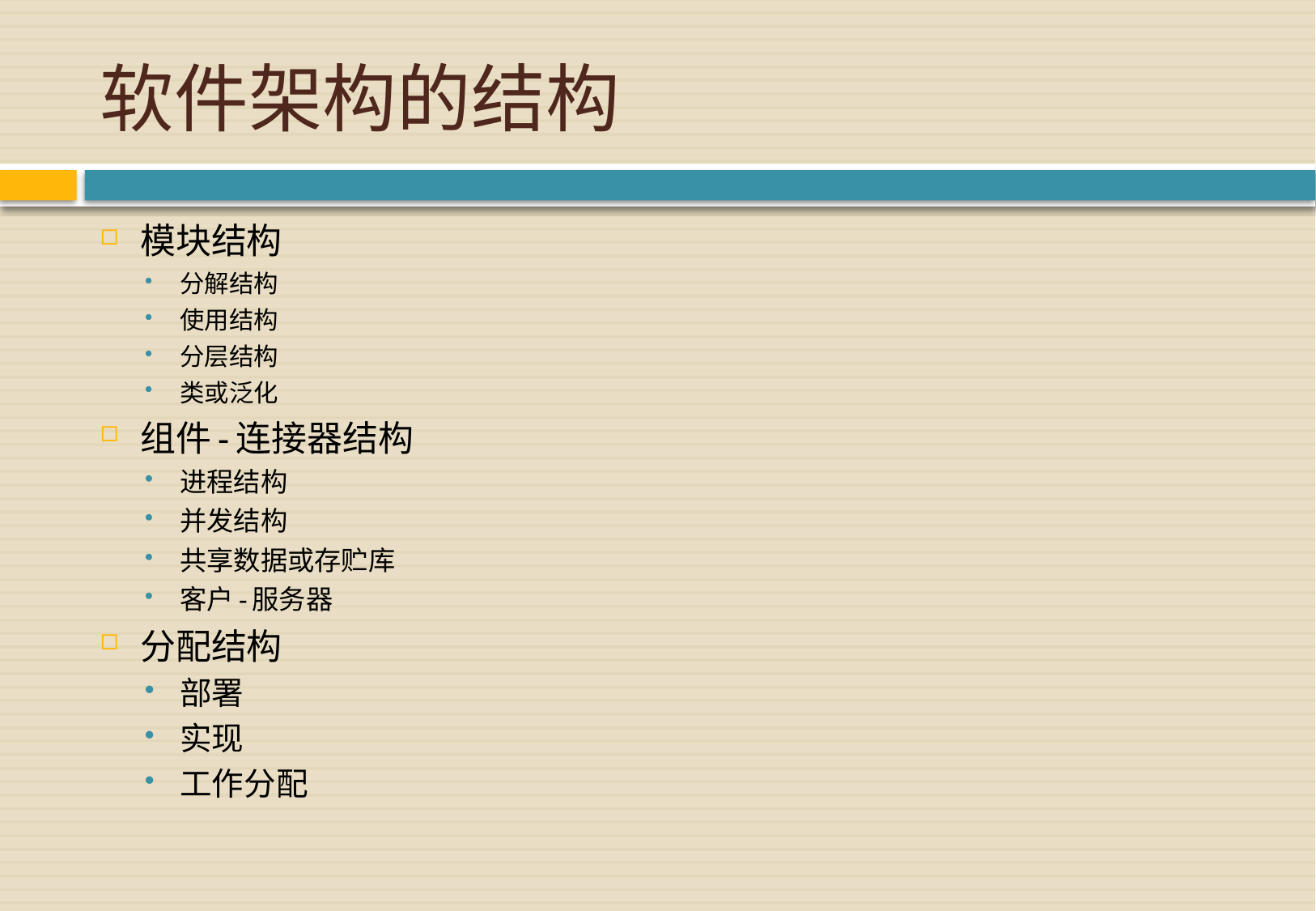

# 软件架构的结构
模块结构
分解结构
使用结构
分层结构
类或泛化
组件-连接器结构
进程结构
并发结构
共享数据或存贮库
客户-服务器
分配结构
部署
实现
工作分配